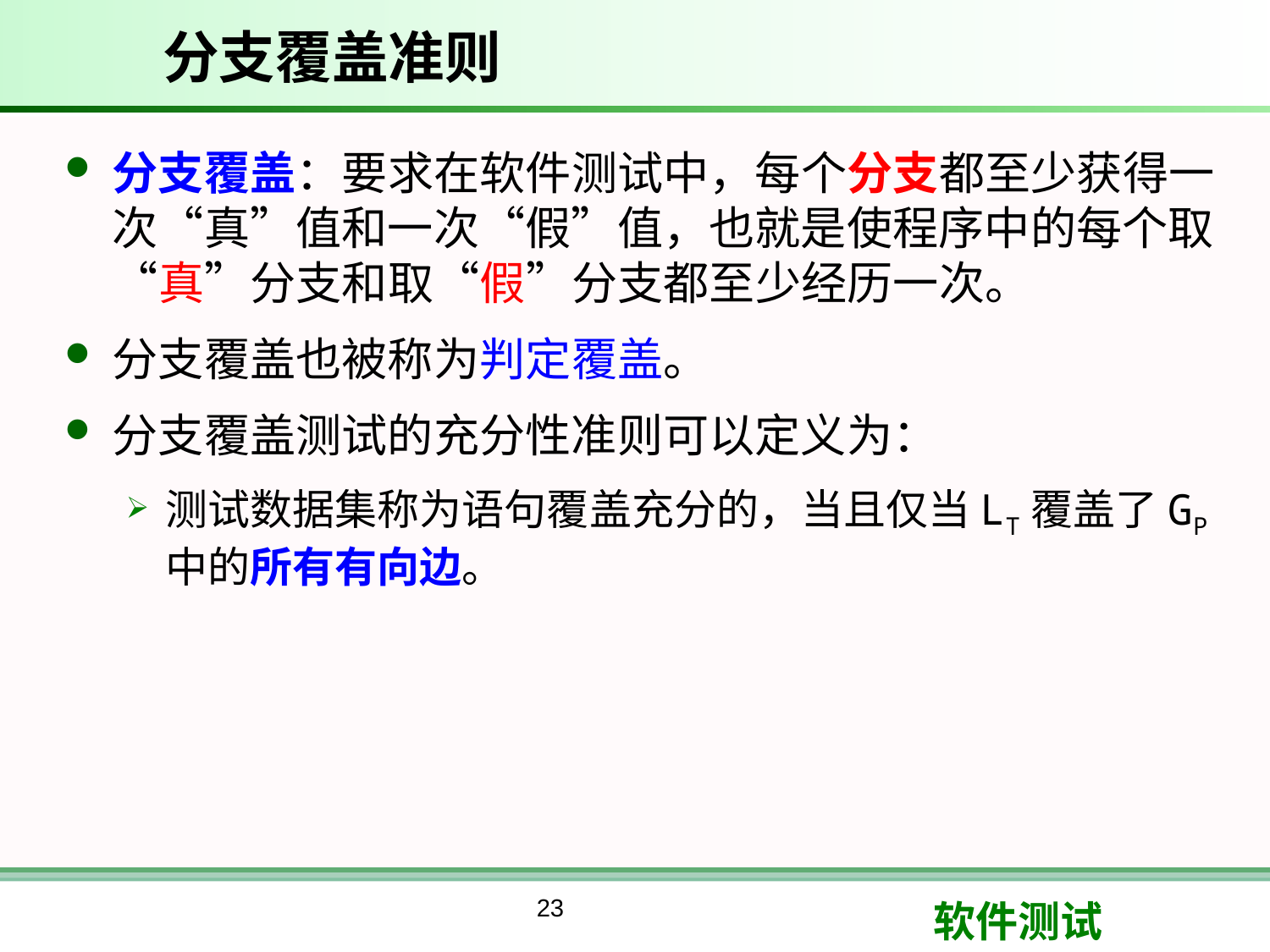

# 分支覆盖准则
分支覆盖：要求在软件测试中，每个分支都至少获得一次“真”值和一次“假”值，也就是使程序中的每个取“真”分支和取“假”分支都至少经历一次。
分支覆盖也被称为判定覆盖。
分支覆盖测试的充分性准则可以定义为：
测试数据集称为语句覆盖充分的，当且仅当LT覆盖了GP中的所有有向边。

23